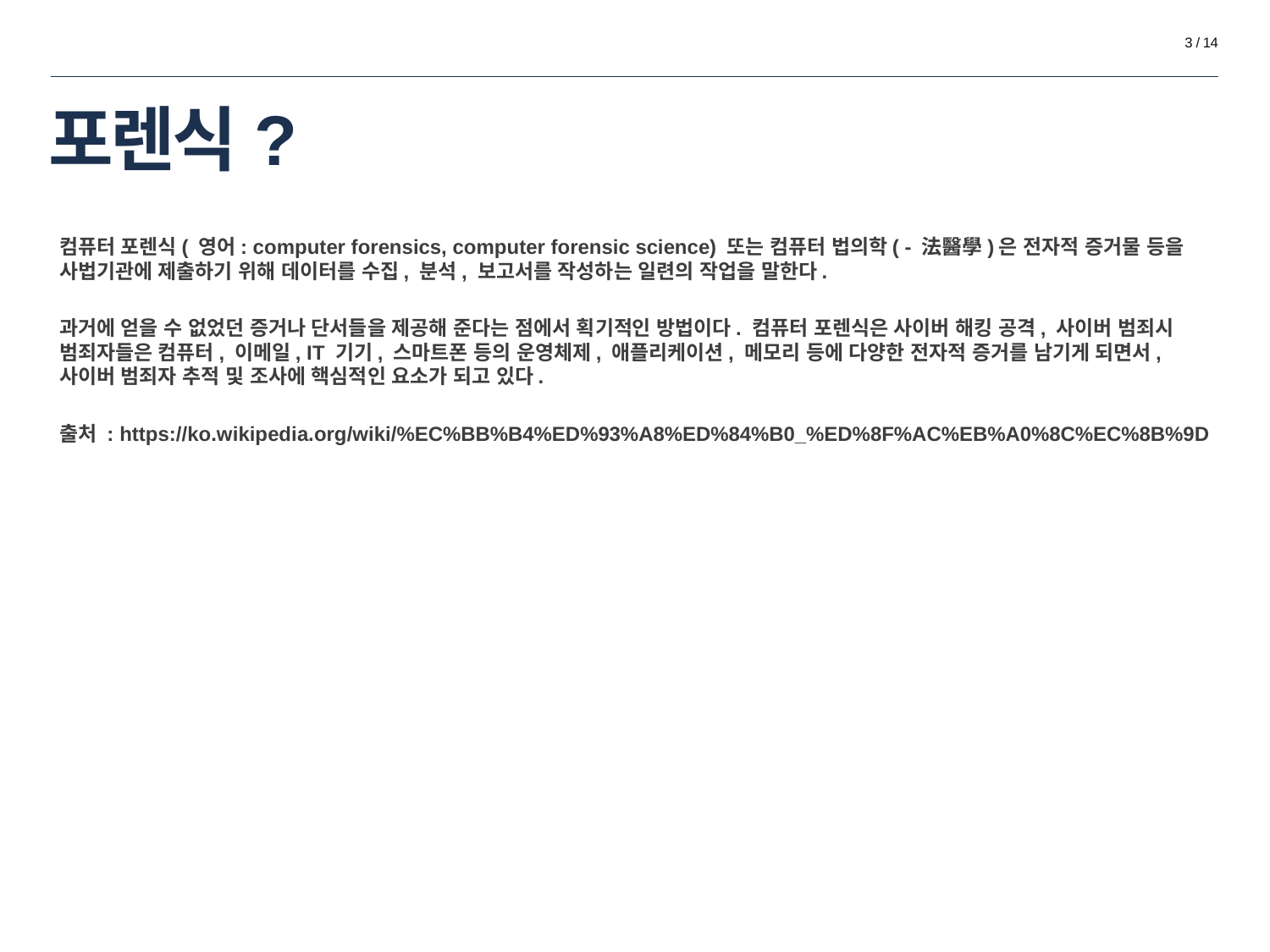

3 / 14
# 포렌식?
컴퓨터 포렌식( 영어: computer forensics, computer forensic science) 또는 컴퓨터 법의학( - 法醫學)은 전자적 증거물 등을 사법기관에 제출하기 위해 데이터를 수집, 분석, 보고서를 작성하는 일련의 작업을 말한다.

과거에 얻을 수 없었던 증거나 단서들을 제공해 준다는 점에서 획기적인 방법이다. 컴퓨터 포렌식은 사이버 해킹 공격, 사이버 범죄시 범죄자들은 컴퓨터, 이메일, IT 기기, 스마트폰 등의 운영체제, 애플리케이션, 메모리 등에 다양한 전자적 증거를 남기게 되면서, 사이버 범죄자 추적 및 조사에 핵심적인 요소가 되고 있다.

출처 : https://ko.wikipedia.org/wiki/%EC%BB%B4%ED%93%A8%ED%84%B0_%ED%8F%AC%EB%A0%8C%EC%8B%9D